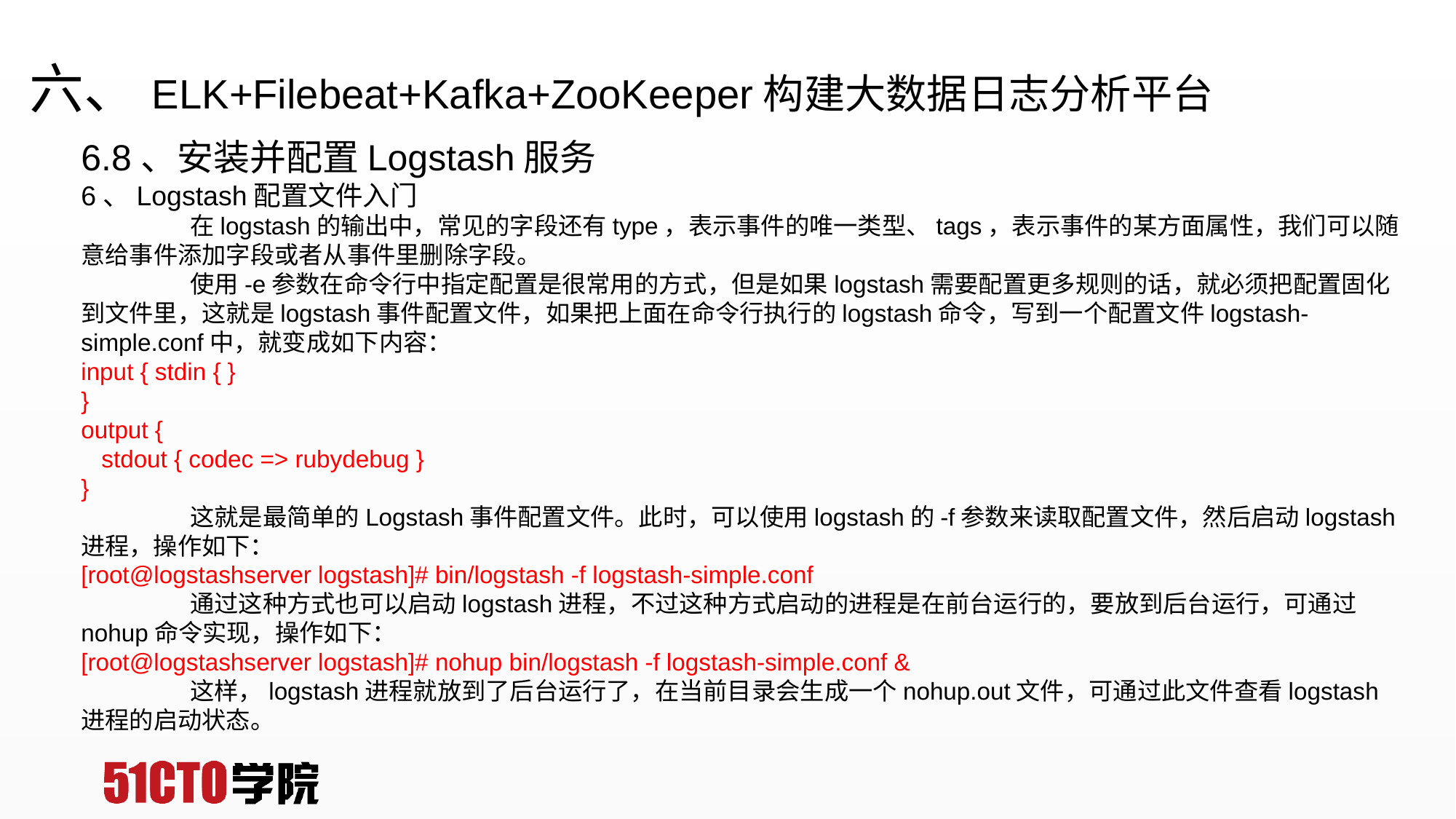

# 六、ELK+Filebeat+Kafka+ZooKeeper构建大数据日志分析平台
6.8、安装并配置Logstash服务
6、Logstash配置文件入门
	在logstash的输出中，常见的字段还有type，表示事件的唯一类型、tags，表示事件的某方面属性，我们可以随意给事件添加字段或者从事件里删除字段。
	使用-e参数在命令行中指定配置是很常用的方式，但是如果logstash需要配置更多规则的话，就必须把配置固化到文件里，这就是logstash事件配置文件，如果把上面在命令行执行的logstash命令，写到一个配置文件logstash-simple.conf中，就变成如下内容：
input { stdin { }
}
output {
   stdout { codec => rubydebug }
}
	这就是最简单的Logstash事件配置文件。此时，可以使用logstash的-f参数来读取配置文件，然后启动logstash进程，操作如下：
[root@logstashserver logstash]# bin/logstash -f logstash-simple.conf
	通过这种方式也可以启动logstash进程，不过这种方式启动的进程是在前台运行的，要放到后台运行，可通过nohup命令实现，操作如下：
[root@logstashserver logstash]# nohup bin/logstash -f logstash-simple.conf &
	这样，logstash进程就放到了后台运行了，在当前目录会生成一个nohup.out文件，可通过此文件查看logstash进程的启动状态。